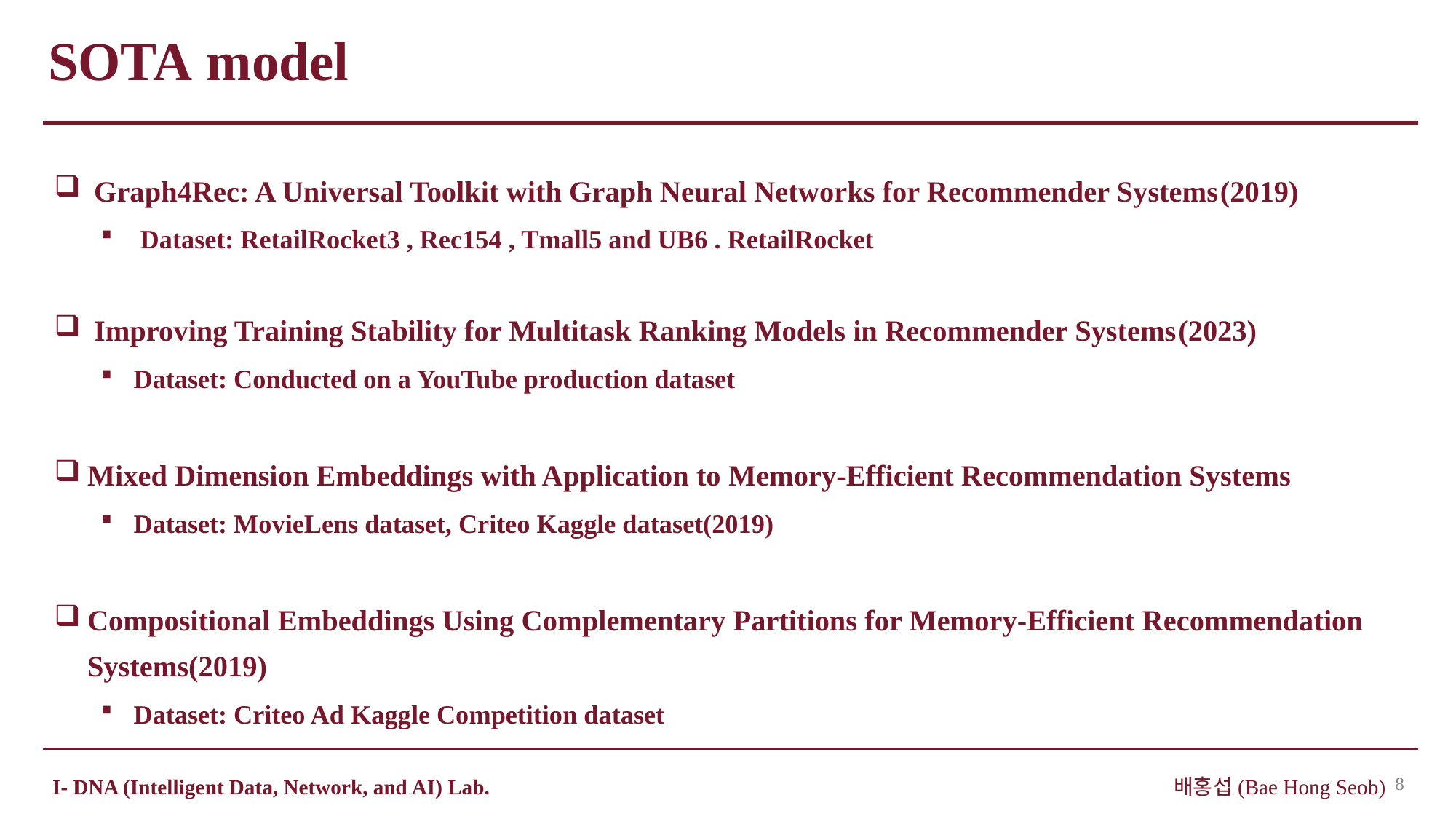

SOTA model
Graph4Rec: A Universal Toolkit with Graph Neural Networks for Recommender Systems(2019)
Dataset: RetailRocket3 , Rec154 , Tmall5 and UB6 . RetailRocket

Improving Training Stability for Multitask Ranking Models in Recommender Systems(2023)
Dataset: Conducted on a YouTube production dataset

Mixed Dimension Embeddings with Application to Memory-Efficient Recommendation Systems
Dataset: MovieLens dataset, Criteo Kaggle dataset(2019)

Compositional Embeddings Using Complementary Partitions for Memory-Efficient Recommendation Systems(2019)
Dataset: Criteo Ad Kaggle Competition dataset
8
배홍섭(Bae Hong Seob)
I- DNA (Intelligent Data, Network, and AI) Lab.